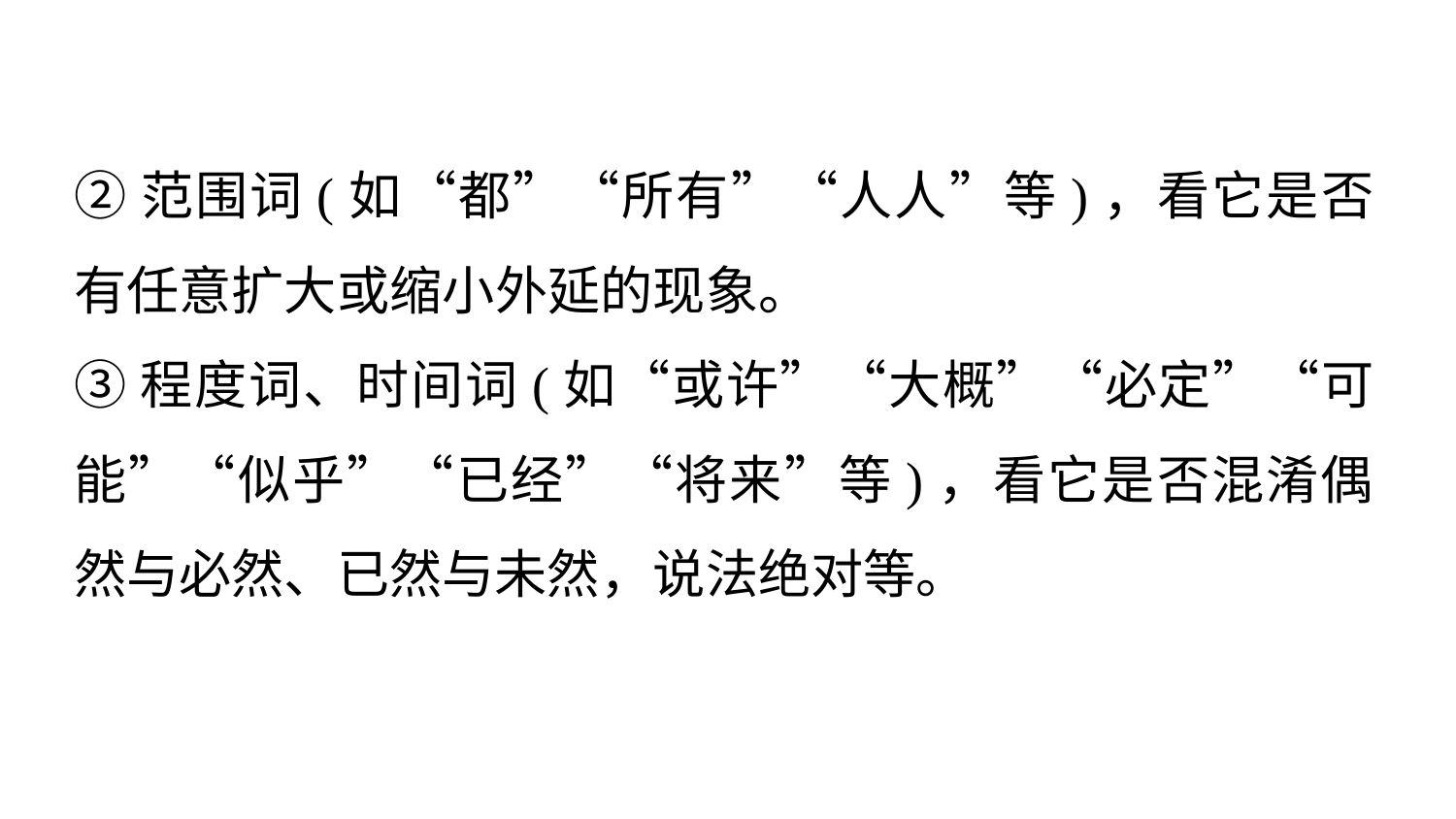

②范围词(如“都”“所有”“人人”等)，看它是否有任意扩大或缩小外延的现象。
③程度词、时间词(如“或许”“大概”“必定”“可能”“似乎”“已经”“将来”等)，看它是否混淆偶然与必然、已然与未然，说法绝对等。